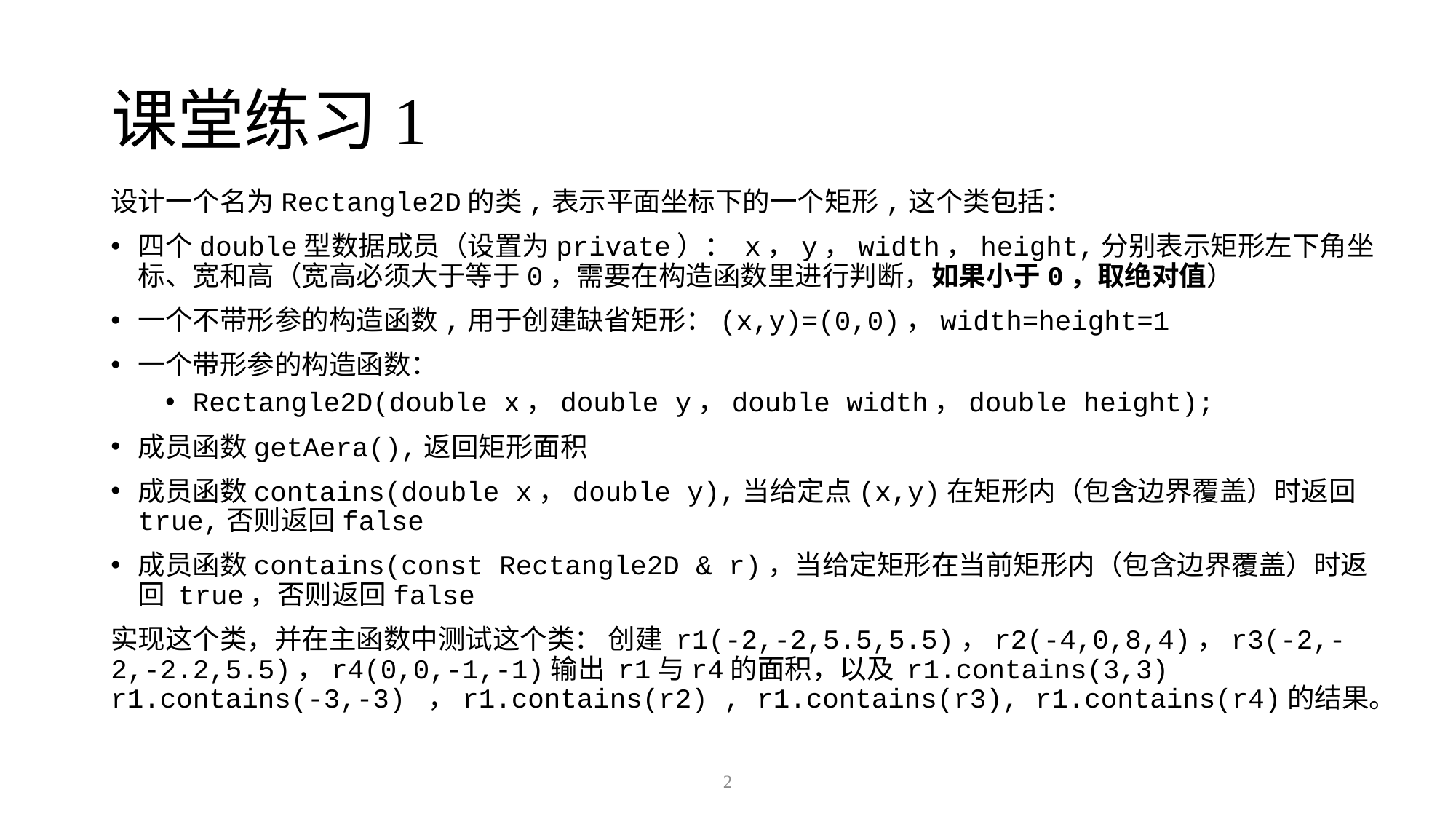

# 课堂练习1
设计一个名为Rectangle2D的类,表示平面坐标下的一个矩形,这个类包括：
四个double型数据成员（设置为private）： x，y，width，height,分别表示矩形左下角坐标、宽和高（宽高必须大于等于0，需要在构造函数里进行判断，如果小于0，取绝对值）
一个不带形参的构造函数,用于创建缺省矩形：(x,y)=(0,0)，width=height=1
一个带形参的构造函数：
Rectangle2D(double x，double y，double width，double height);
成员函数getAera(),返回矩形面积
成员函数contains(double x，double y),当给定点(x,y)在矩形内（包含边界覆盖）时返回true,否则返回false
成员函数contains(const Rectangle2D & r)，当给定矩形在当前矩形内（包含边界覆盖）时返回 true，否则返回false
实现这个类，并在主函数中测试这个类： 创建 r1(-2,-2,5.5,5.5)，r2(-4,0,8,4)，r3(-2,-2,-2.2,5.5)，r4(0,0,-1,-1)输出 r1与r4的面积，以及 r1.contains(3,3) r1.contains(-3,-3) ，r1.contains(r2) , r1.contains(r3), r1.contains(r4)的结果。
2